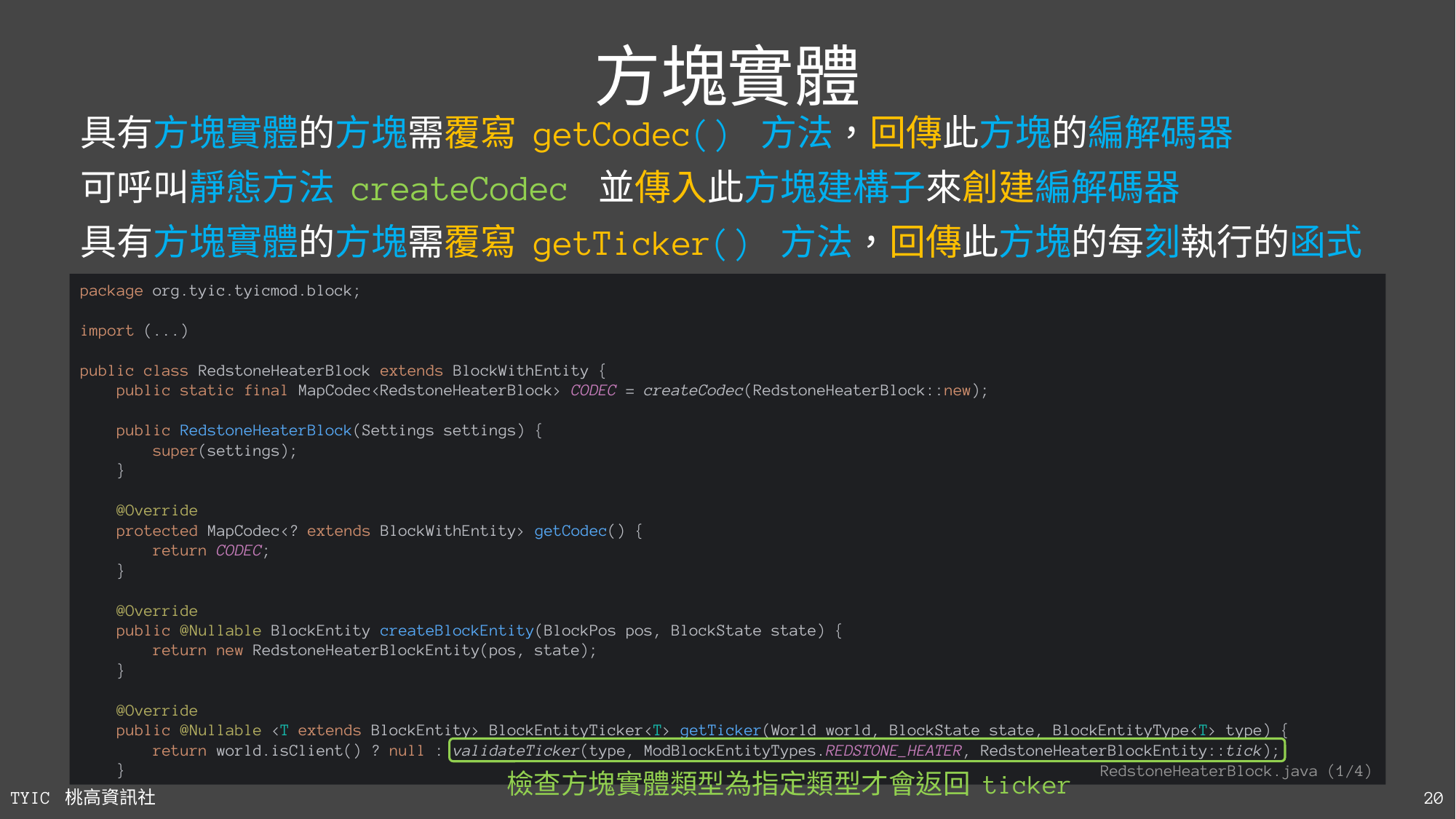

# 方塊實體
具有方塊實體的方塊需覆寫 getCodec() 方法，回傳此方塊的編解碼器
可呼叫靜態方法 createCodec 並傳入此方塊建構子來創建編解碼器
具有方塊實體的方塊需覆寫 getTicker() 方法，回傳此方塊的每刻執行的函式
package org.tyic.tyicmod.block;
import (...)
public class RedstoneHeaterBlock extends BlockWithEntity {
    public static final MapCodec<RedstoneHeaterBlock> CODEC = createCodec(RedstoneHeaterBlock::new);
    public RedstoneHeaterBlock(Settings settings) {
        super(settings);
    }
    @Override
    protected MapCodec<? extends BlockWithEntity> getCodec() {
        return CODEC;
    }
    @Override
    public @Nullable BlockEntity createBlockEntity(BlockPos pos, BlockState state) {
        return new RedstoneHeaterBlockEntity(pos, state);
    }
    @Override
    public @Nullable <T extends BlockEntity> BlockEntityTicker<T> getTicker(World world, BlockState state, BlockEntityType<T> type) {
        return world.isClient() ? null : validateTicker(type, ModBlockEntityTypes.REDSTONE_HEATER, RedstoneHeaterBlockEntity::tick);
    }
RedstoneHeaterBlock.java (1/4)

檢查方塊實體類型為指定類型才會返回 ticker